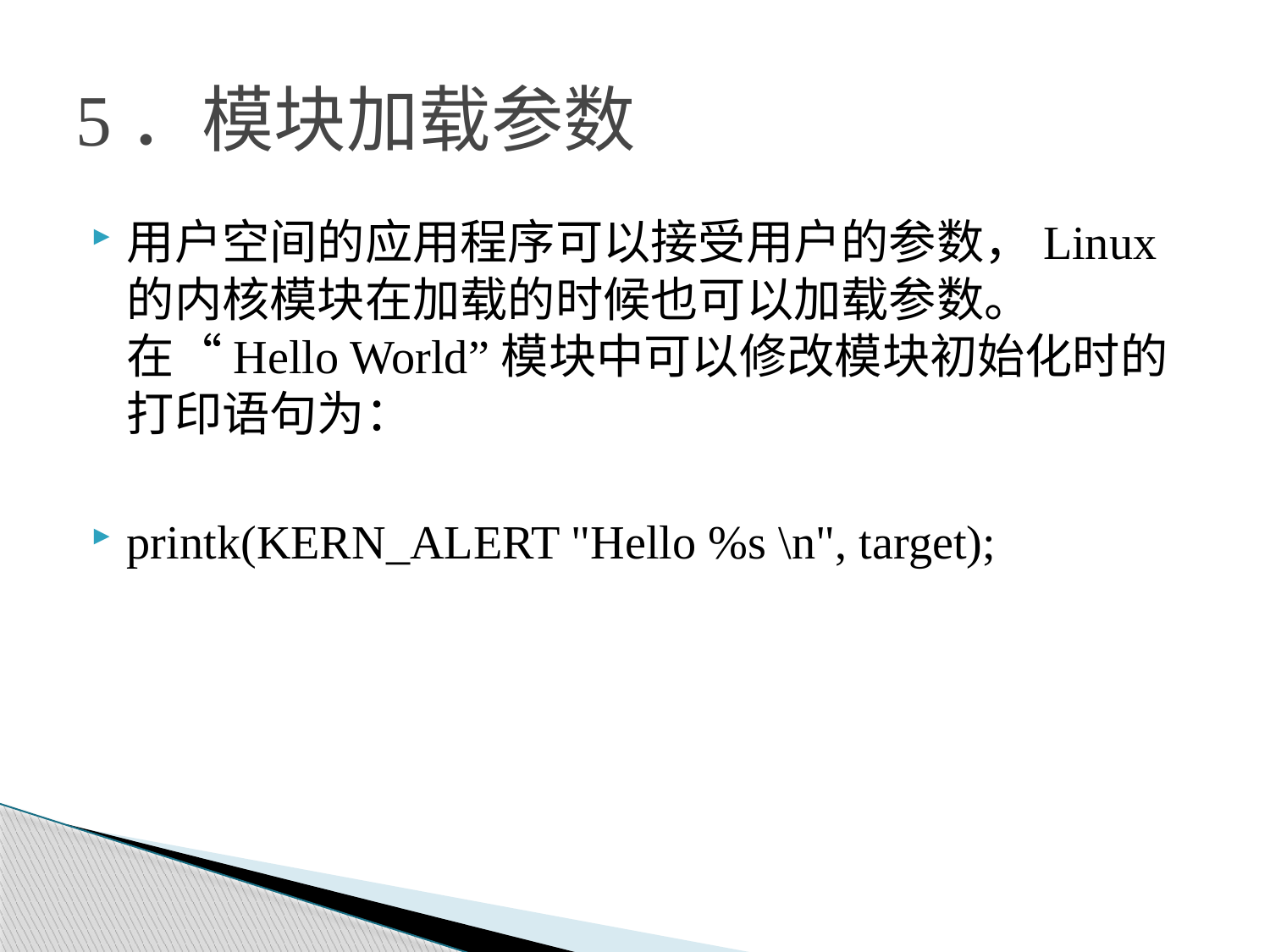

# 5．模块加载参数
用户空间的应用程序可以接受用户的参数，Linux的内核模块在加载的时候也可以加载参数。在“Hello World”模块中可以修改模块初始化时的打印语句为：

printk(KERN_ALERT "Hello %s \n", target);